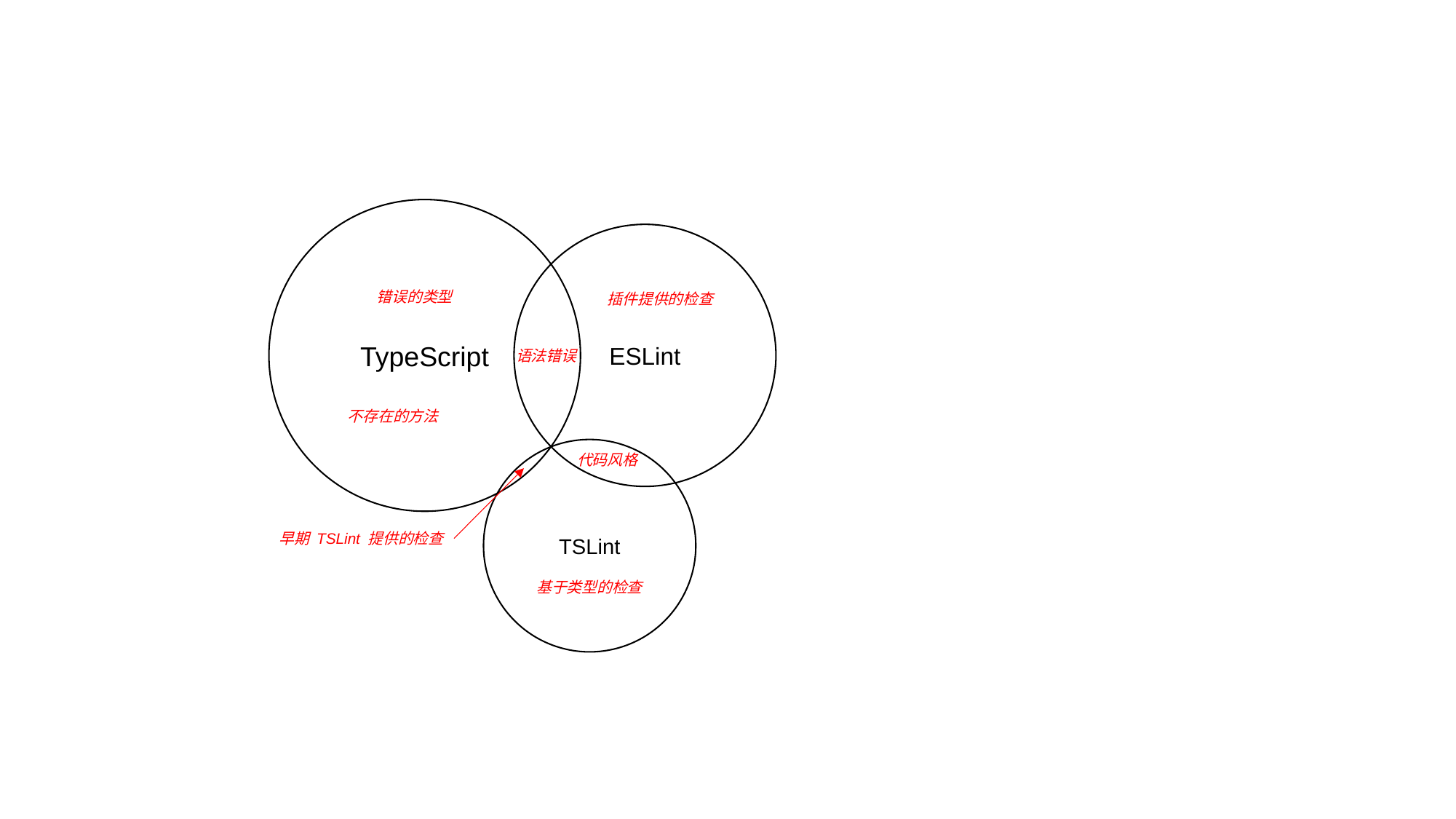

TypeScript
ESLint
错误的类型
插件提供的检查
语法错误
不存在的方法
TSLint
代码风格
早期 TSLint 提供的检查
基于类型的检查